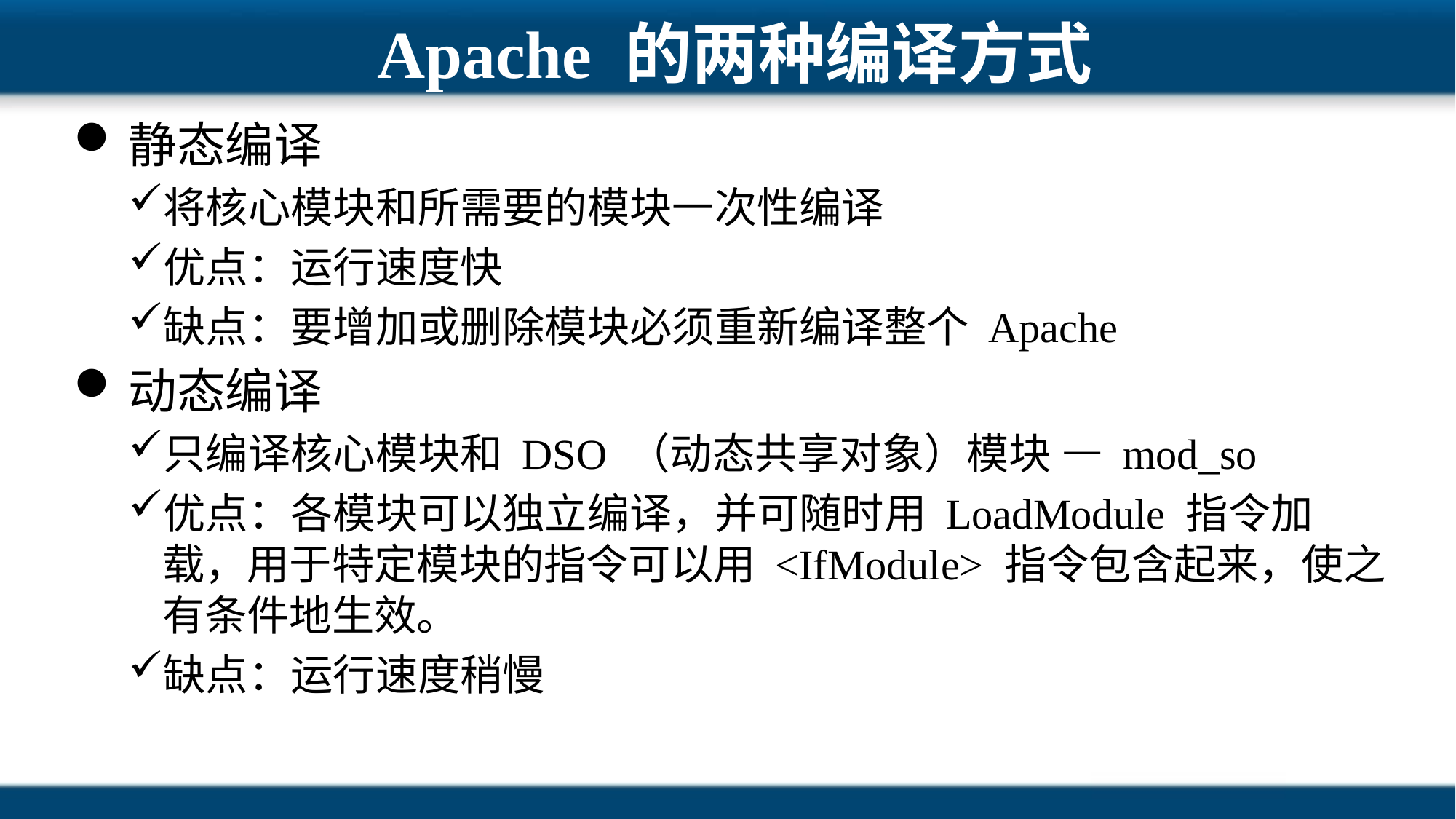

# Apache 的两种编译方式
静态编译
将核心模块和所需要的模块一次性编译
优点：运行速度快
缺点：要增加或删除模块必须重新编译整个 Apache
动态编译
只编译核心模块和 DSO （动态共享对象）模块 — mod_so
优点：各模块可以独立编译，并可随时用 LoadModule 指令加载，用于特定模块的指令可以用 <IfModule> 指令包含起来，使之有条件地生效。
缺点：运行速度稍慢